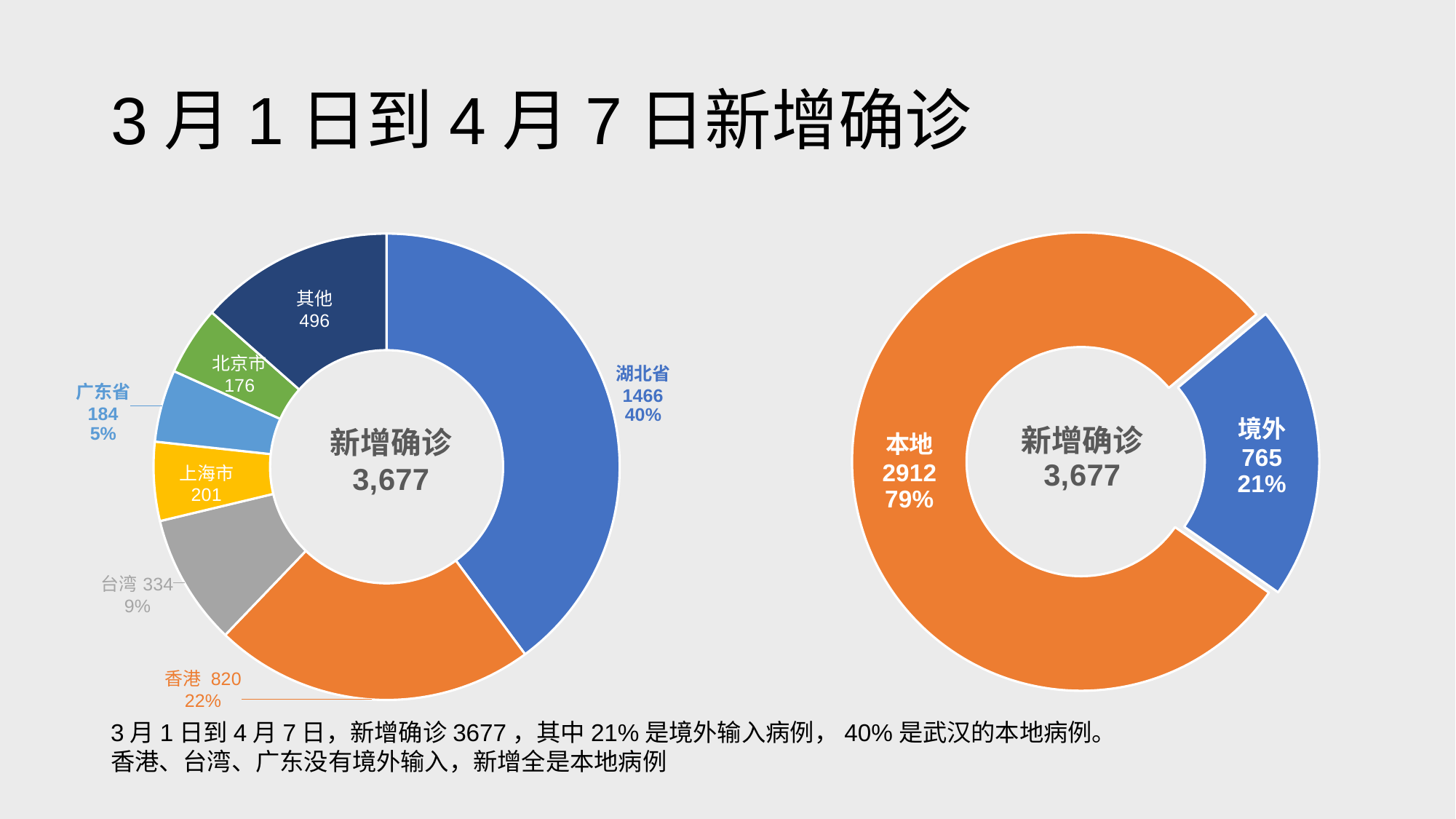

# 3月1日到4月7日新增确诊

### Chart: 新增确诊
3,677

| Category | 新增确诊 |
|---|---|
| 湖北省 | 1466.0 |
| 香港 | 820.0 |
| 台湾 | 334.0 |
| 上海市 | 201.0 |
| 广东省 | 184.0 |
| 北京市 | 176.0 |
| 其他 | 496.0 |

### Chart: 新增确诊
3,677

| Category |  |
|---|---|
| 境外 | 765.0 |
| 本地 | 2912.0 |
3月1日到4月7日，新增确诊3677，其中21%是境外输入病例，40%是武汉的本地病例。
香港、台湾、广东没有境外输入，新增全是本地病例